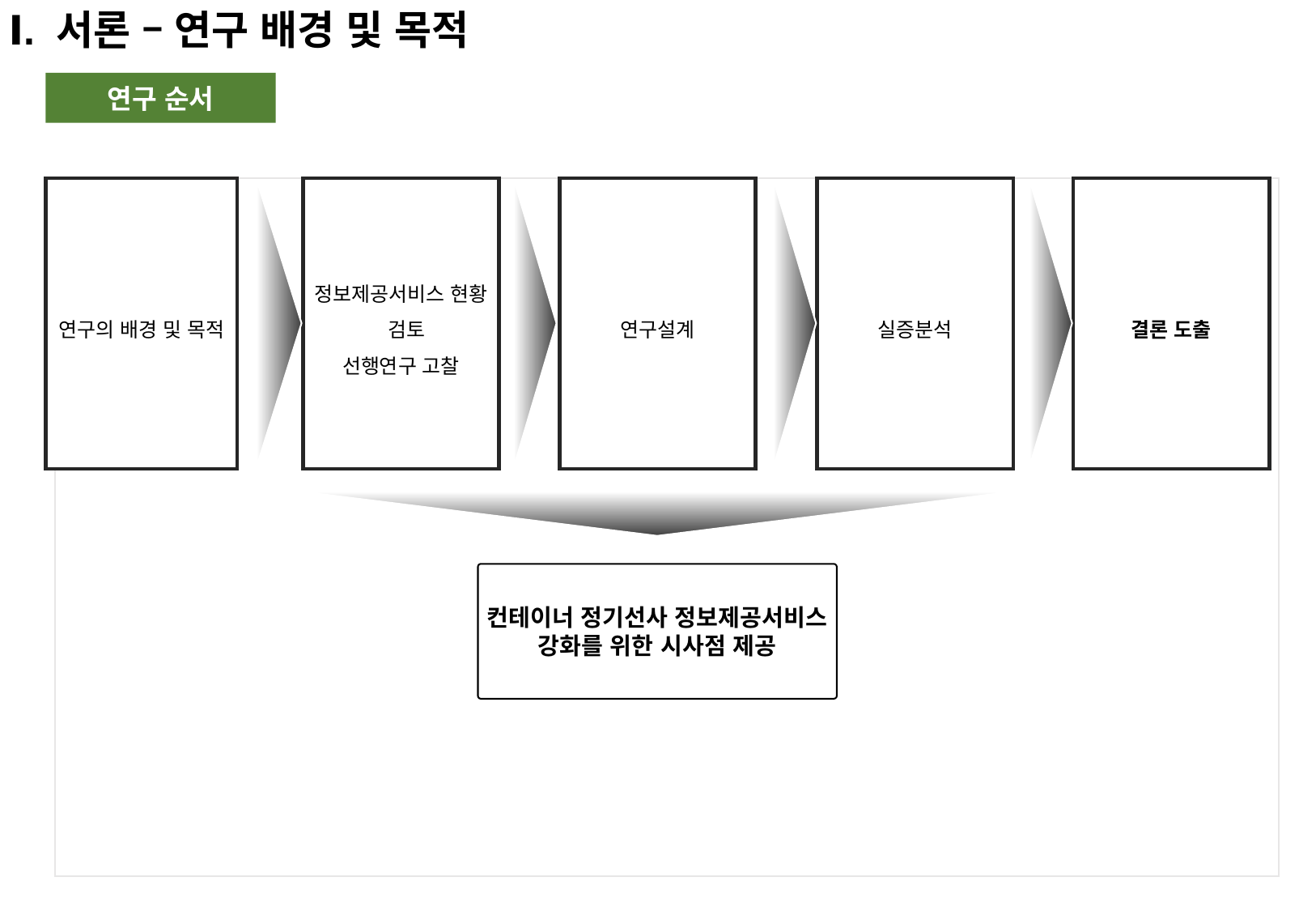

Ⅰ. 서론 – 연구 배경 및 목적
연구 순서
연구의 배경 및 목적
정보제공서비스 현황
 검토
선행연구 고찰
연구설계
실증분석
결론 도출

컨테이너 정기선사 정보제공서비스
강화를 위한 시사점 제공